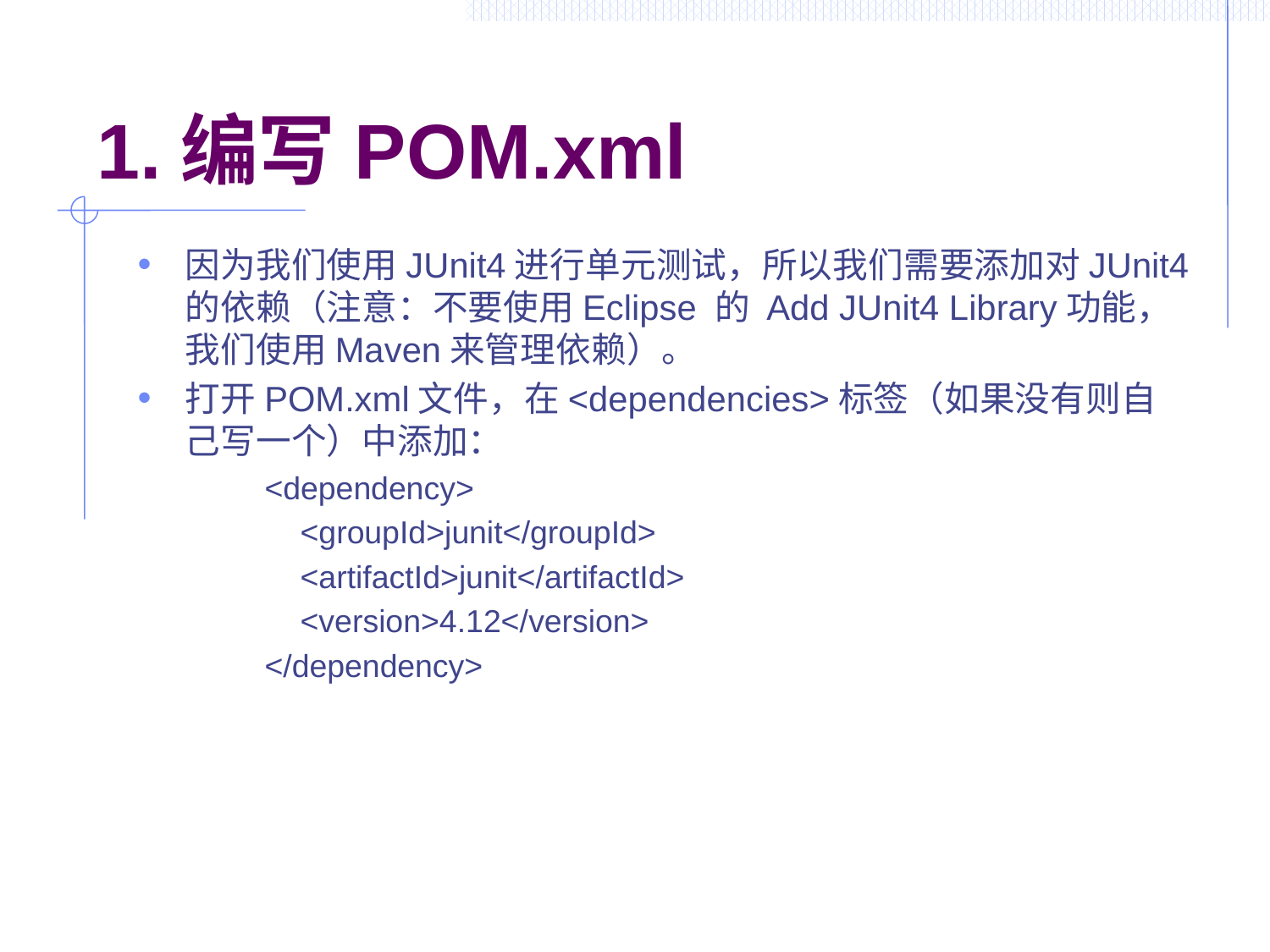

# 1.编写POM.xml
因为我们使用JUnit4进行单元测试，所以我们需要添加对JUnit4的依赖（注意：不要使用Eclipse 的 Add JUnit4 Library功能，我们使用Maven来管理依赖）。
打开POM.xml文件，在<dependencies>标签（如果没有则自己写一个）中添加：
<dependency>
    <groupId>junit</groupId>
    <artifactId>junit</artifactId>
    <version>4.12</version>
</dependency>